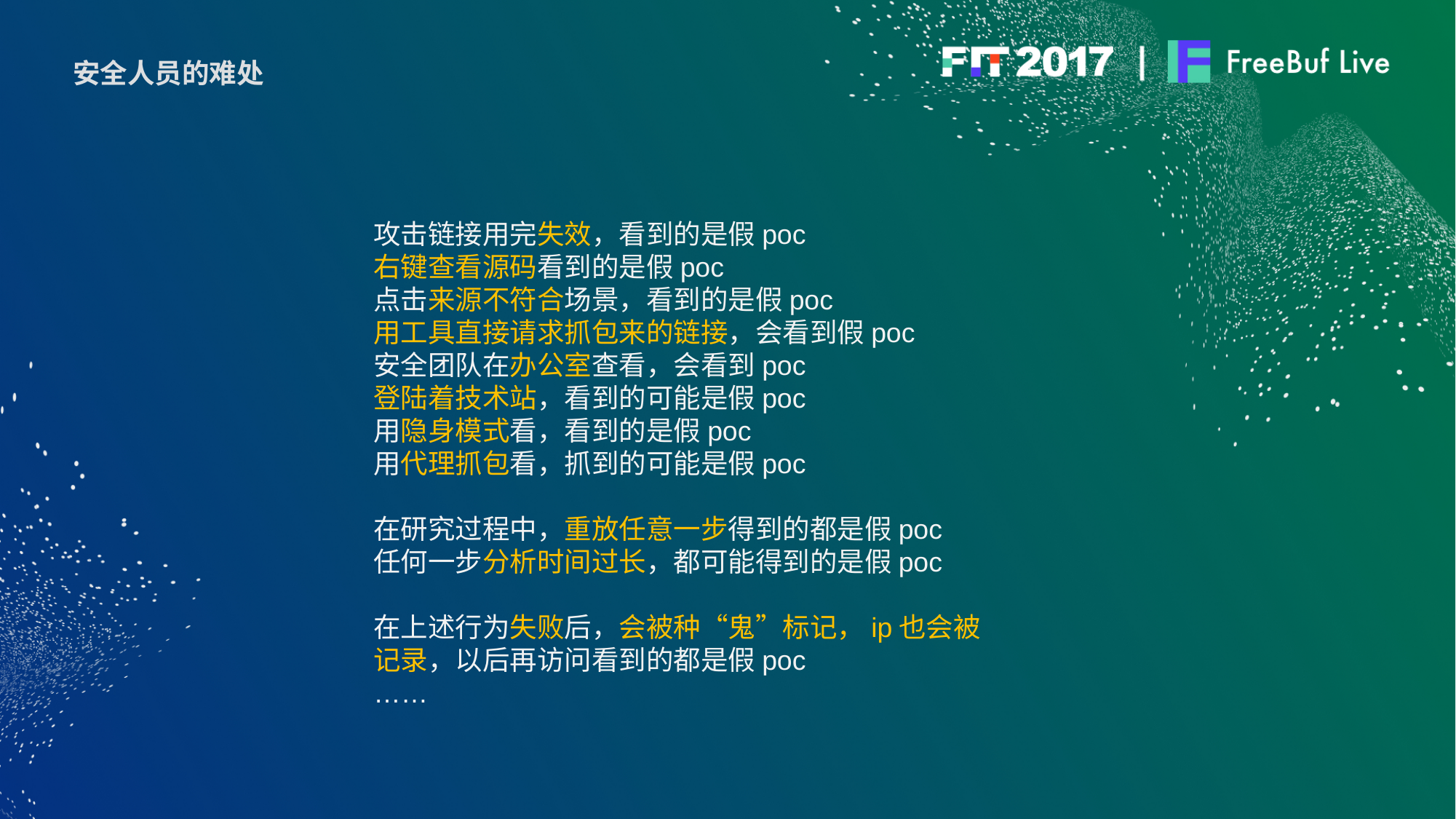

安全人员的难处

攻击链接用完失效，看到的是假poc
右键查看源码看到的是假poc
点击来源不符合场景，看到的是假poc
用工具直接请求抓包来的链接，会看到假poc
安全团队在办公室查看，会看到poc
登陆着技术站，看到的可能是假poc
用隐身模式看，看到的是假poc
用代理抓包看，抓到的可能是假poc

在研究过程中，重放任意一步得到的都是假poc
任何一步分析时间过长，都可能得到的是假poc

在上述行为失败后，会被种“鬼”标记，ip也会被记录，以后再访问看到的都是假poc
……